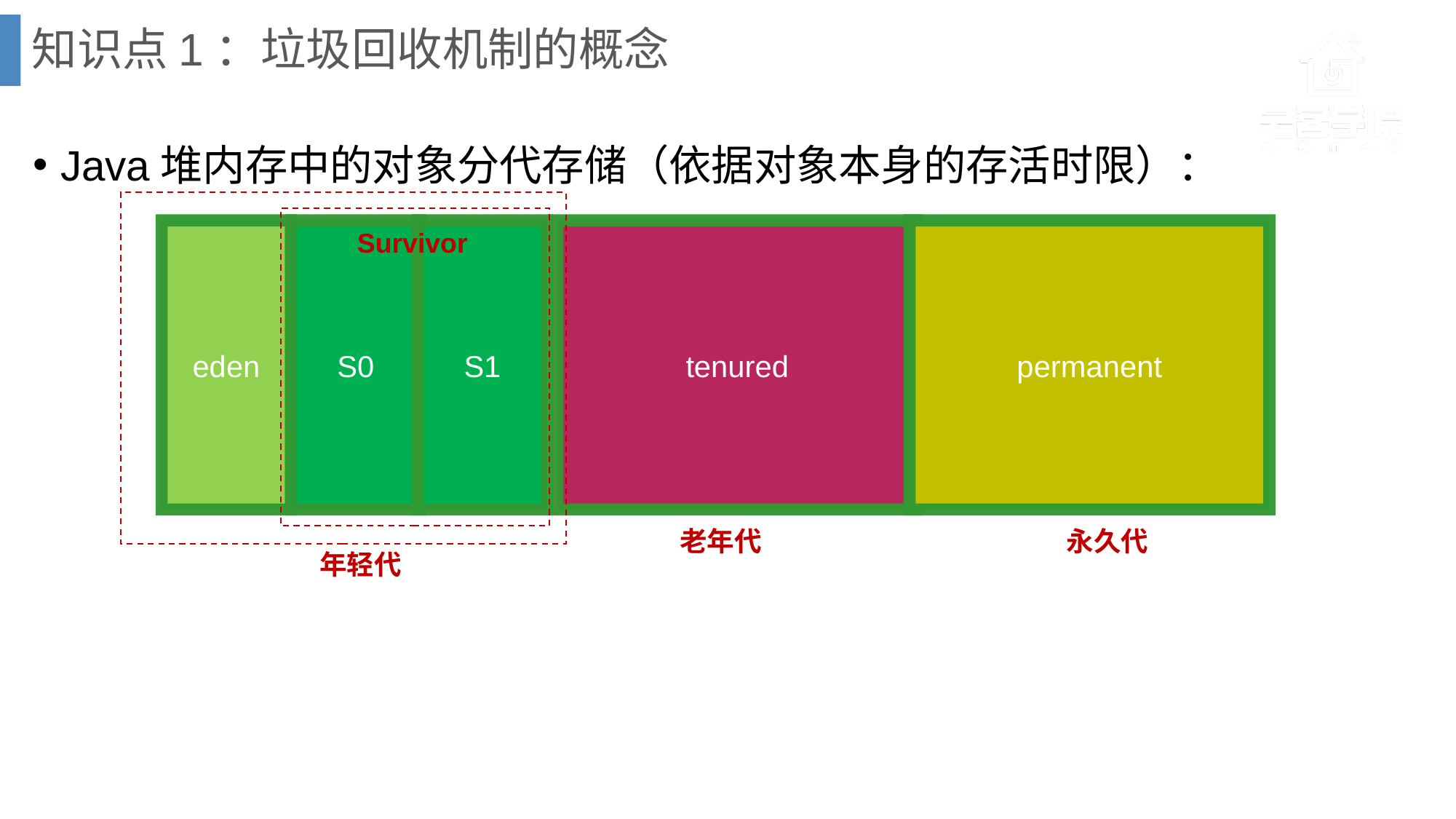

# 知识点1：垃圾回收机制的概念
Java堆内存中的对象分代存储（依据对象本身的存活时限）：

eden
S0
S1
tenured
permanent
Survivor
老年代
永久代
年轻代